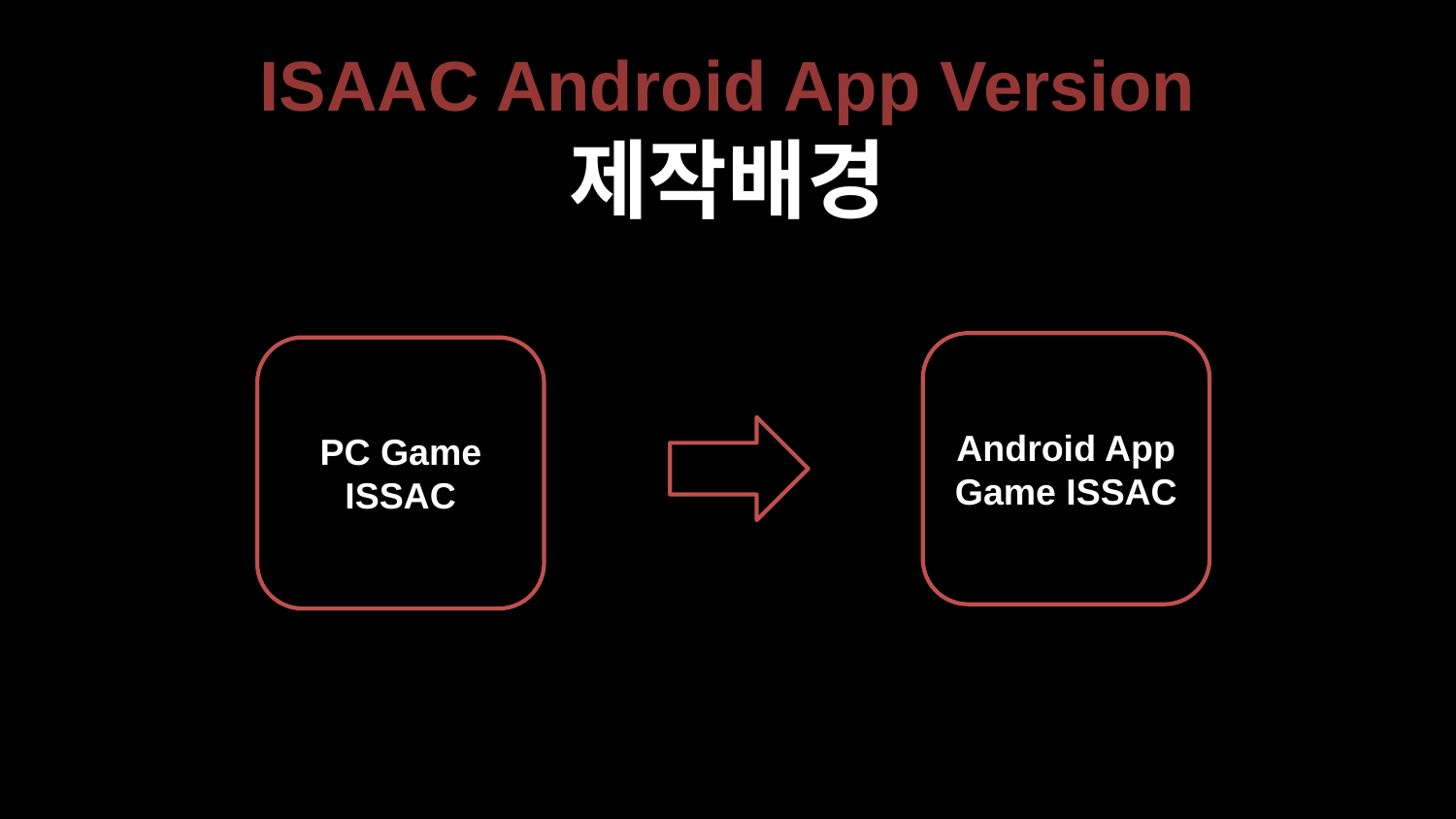

# ISAAC Android App Version 제작배경
Android App
Game ISSAC
PC Game
ISSAC